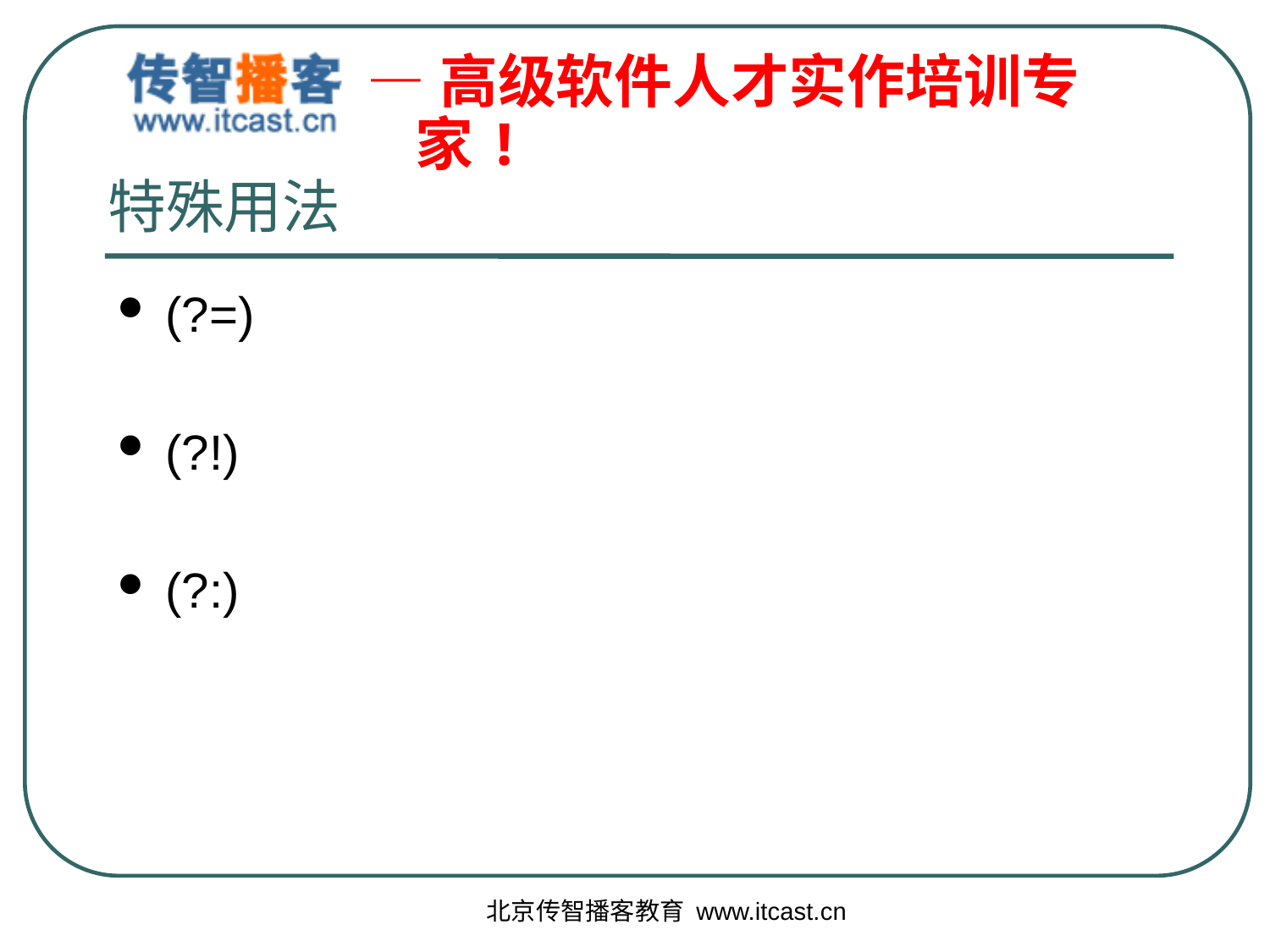

# 特殊用法
(?=)

(?!)

(?:)
北京传智播客教育 www.itcast.cn